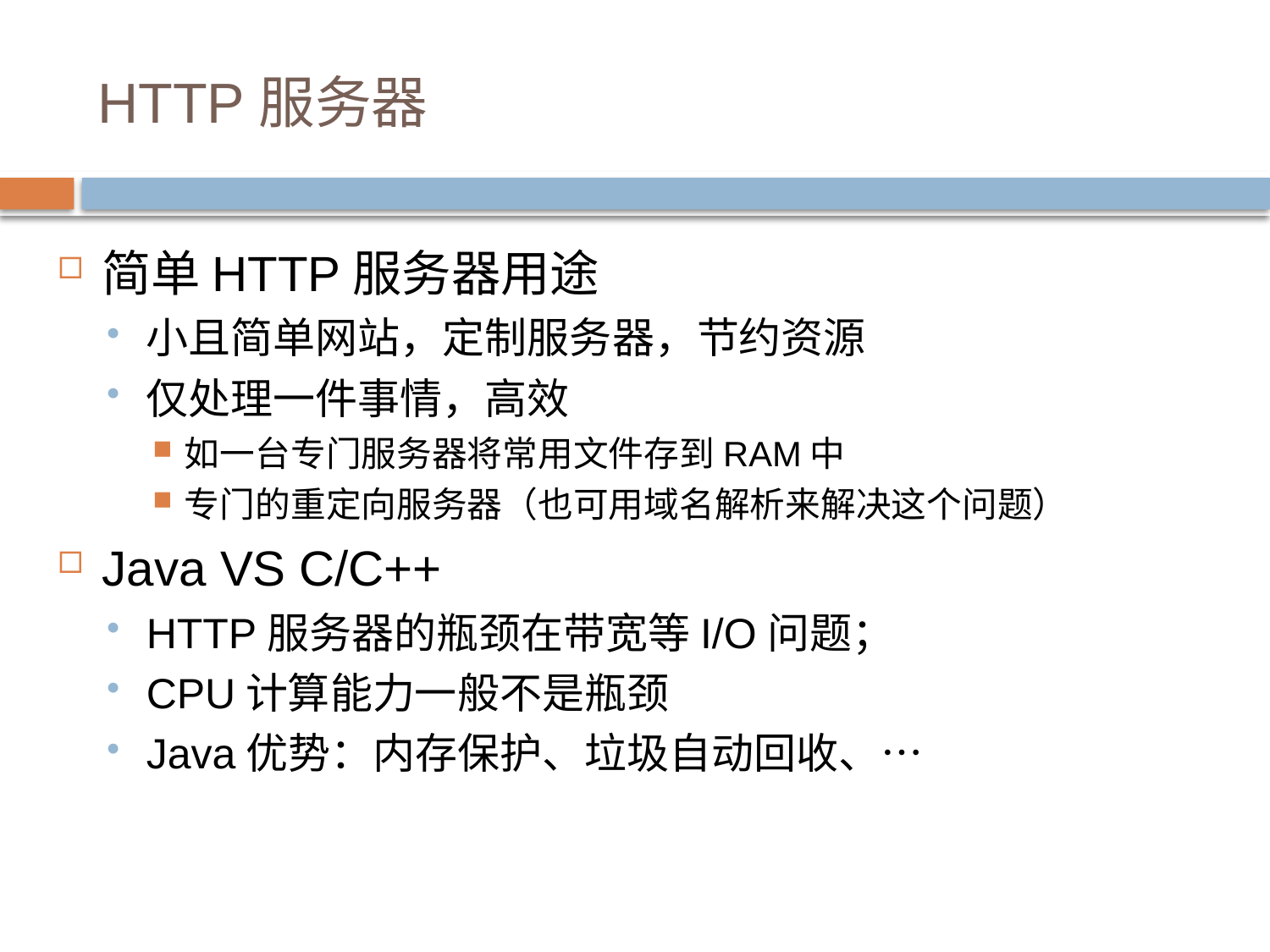

# HTTP服务器
简单HTTP服务器用途
小且简单网站，定制服务器，节约资源
仅处理一件事情，高效
如一台专门服务器将常用文件存到RAM中
专门的重定向服务器（也可用域名解析来解决这个问题）
Java VS C/C++
HTTP服务器的瓶颈在带宽等I/O问题；
CPU计算能力一般不是瓶颈
Java优势：内存保护、垃圾自动回收、…